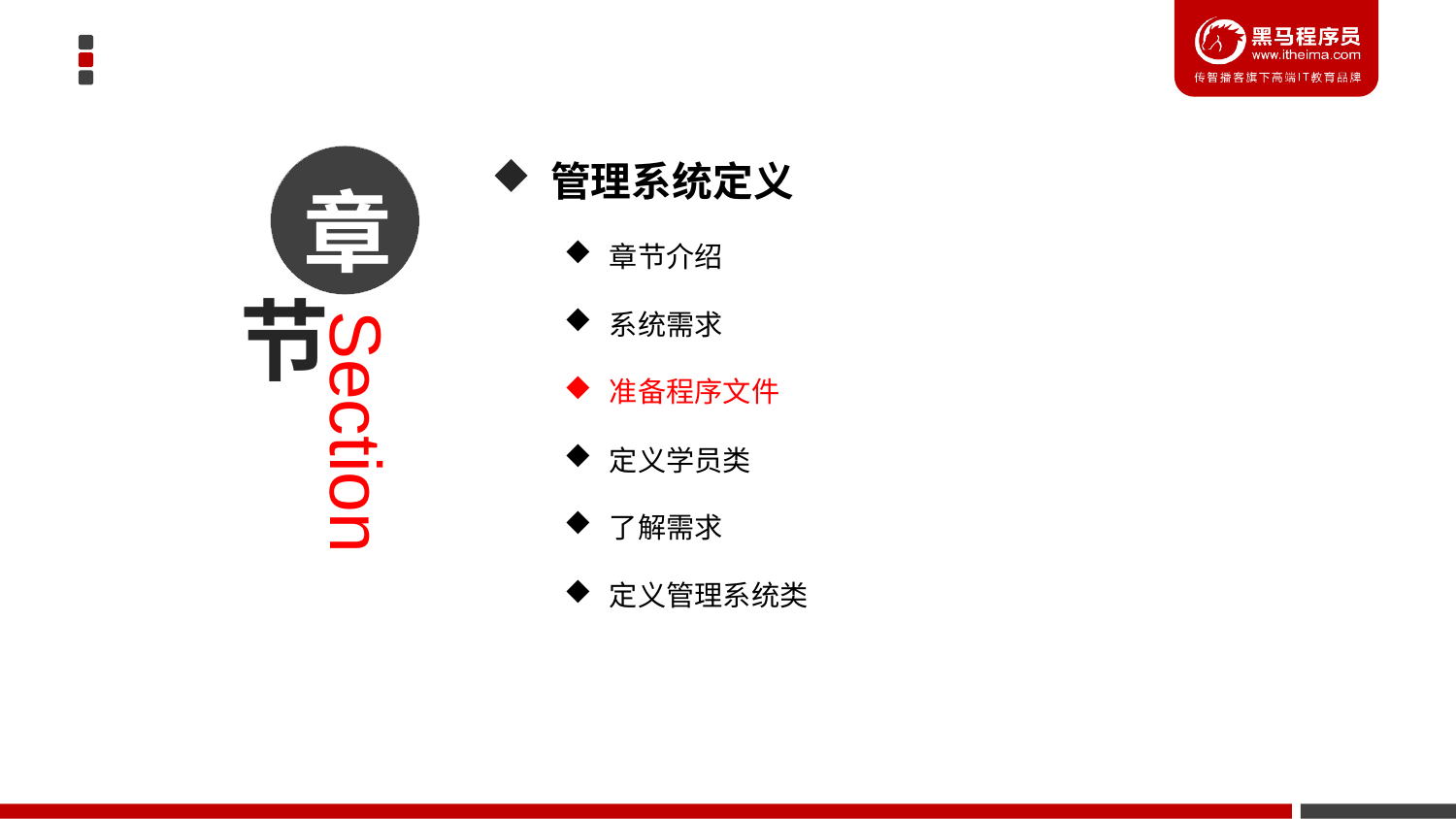

管理系统定义
章节介绍
系统需求
准备程序文件
定义学员类
了解需求
定义管理系统类

章
节
Section